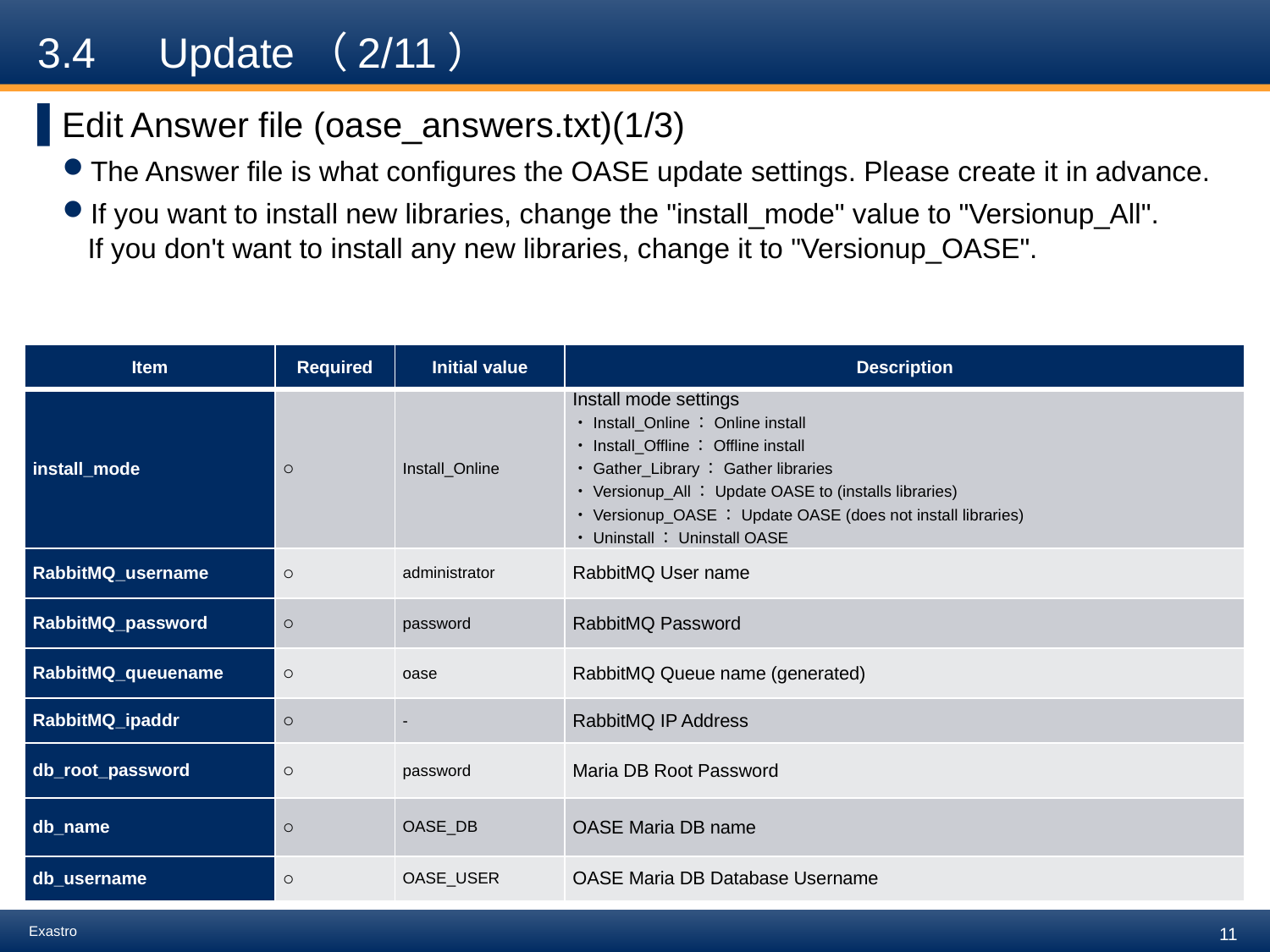

# 3.4　Update（2/11）
Edit Answer file (oase_answers.txt)(1/3)
The Answer file is what configures the OASE update settings. Please create it in advance.
If you want to install new libraries, change the "install_mode" value to "Versionup_All".
If you don't want to install any new libraries, change it to "Versionup_OASE".
| Item | Required | Initial value | Description |
| --- | --- | --- | --- |
| install\_mode | ○ | Install\_Online | Install mode settings ・Install\_Online：Online install ・Install\_Offline：Offline install ・Gather\_Library：Gather libraries ・Versionup\_All：Update OASE to (installs libraries) ・Versionup\_OASE：Update OASE (does not install libraries) ・Uninstall：Uninstall OASE |
| RabbitMQ\_username | ○ | administrator | RabbitMQ User name |
| RabbitMQ\_password | ○ | password | RabbitMQ Password |
| RabbitMQ\_queuename | ○ | oase | RabbitMQ Queue name (generated) |
| RabbitMQ\_ipaddr | ○ | - | RabbitMQ IP Address |
| db\_root\_password | ○ | password | Maria DB Root Password |
| db\_name | ○ | OASE\_DB | OASE Maria DB name |
| db\_username | ○ | OASE\_USER | OASE Maria DB Database Username |